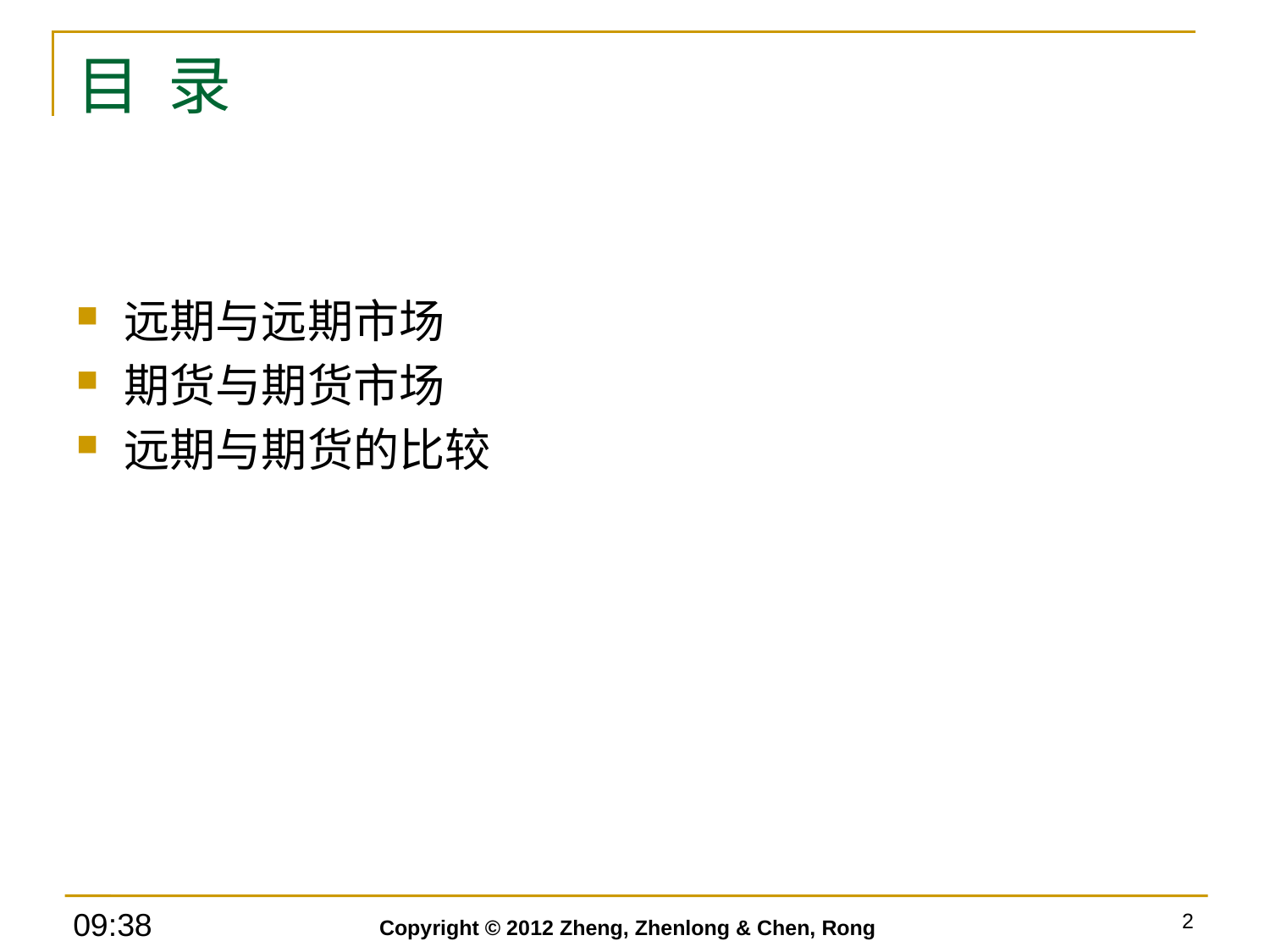

# 目  录

远期与远期市场
期货与期货市场
远期与期货的比较
2
Copyright © 2012 Zheng, Zhenlong & Chen, Rong